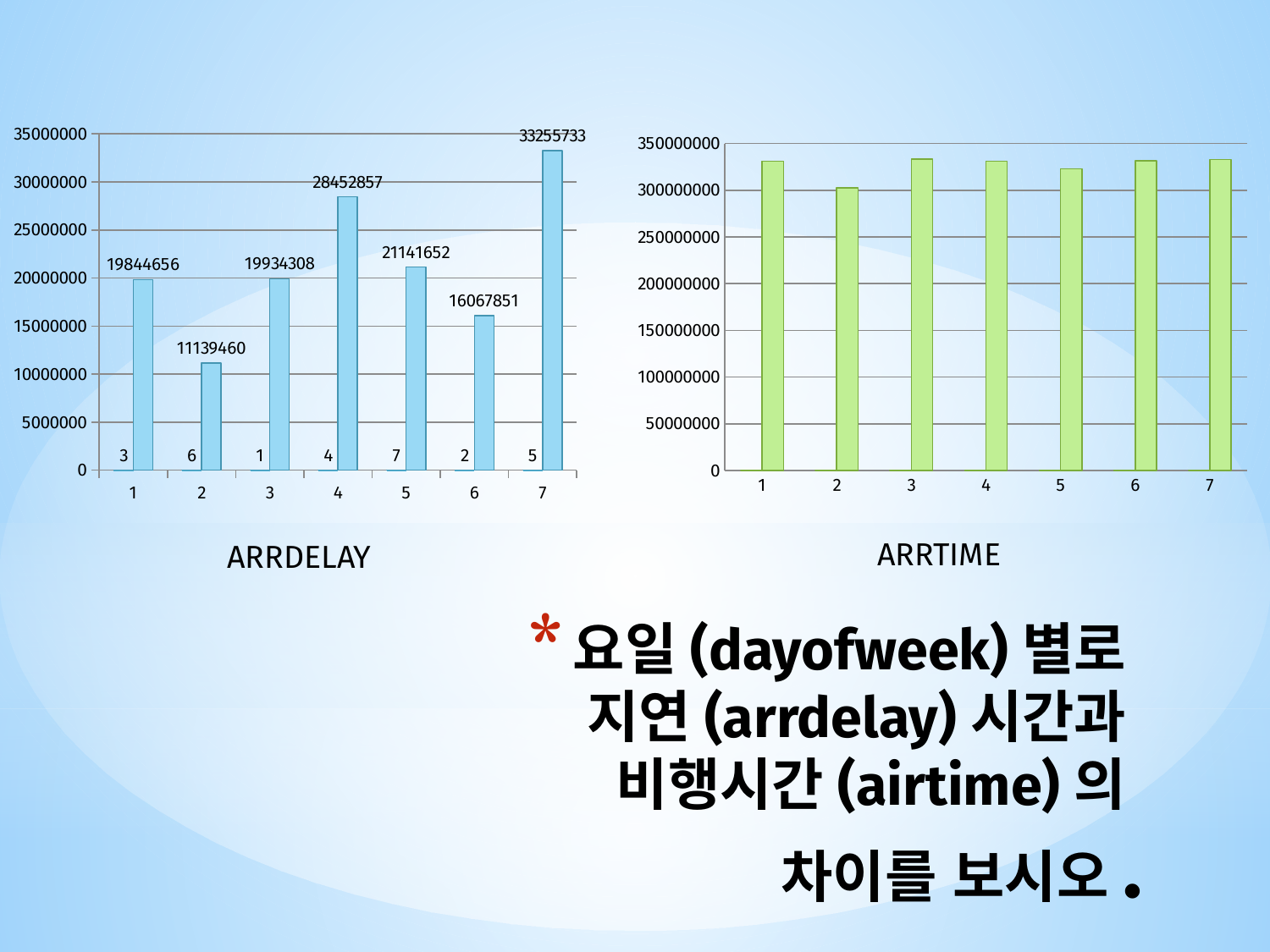

### Chart

| Category |  |  |
|---|---|---|

### Chart

| Category |  |  |
|---|---|---|
ARRTIME
ARRDELAY
# 요일(dayofweek)별로 지연(arrdelay)시간과 비행시간(airtime)의 차이를 보시오.